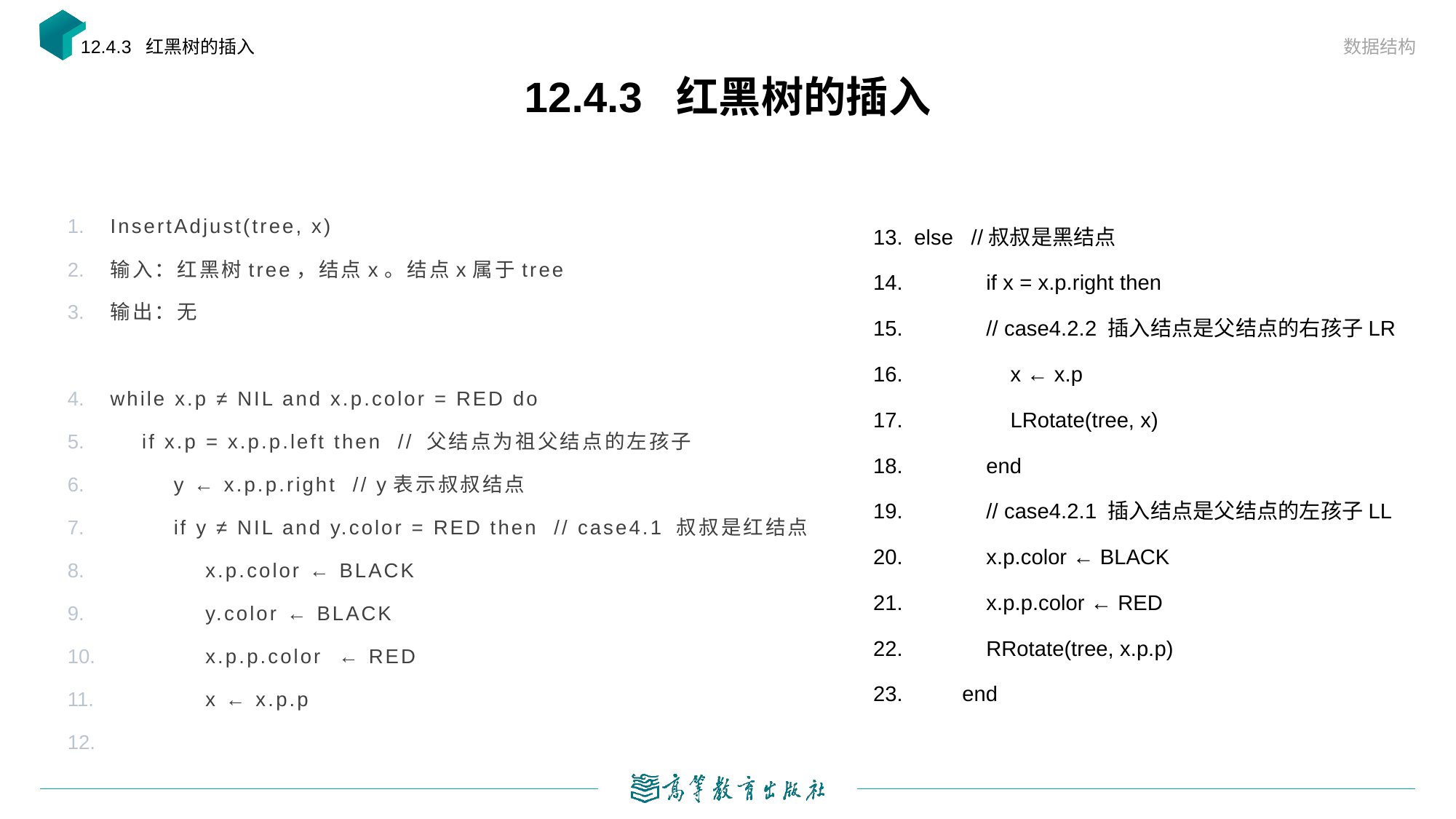

数据结构
12.4.3  红黑树的插入
# 12.4.3  红黑树的插入
InsertAdjust(tree, x)
输入：红黑树tree，结点x。结点x属于tree
输出：无

while x.p ≠ NIL and x.p.color = RED do
    if x.p = x.p.p.left then  // 父结点为祖父结点的左孩子
        y ← x.p.p.right  // y表示叔叔结点
        if y ≠ NIL and y.color = RED then  // case4.1 叔叔是红结点
            x.p.color ← BLACK
            y.color ← BLACK
            x.p.p.color  ← RED
            x ← x.p.p

else   //叔叔是黑结点
            if x = x.p.right then
            // case4.2.2 插入结点是父结点的右孩子LR
                x ← x.p
                LRotate(tree, x)
            end
            // case4.2.1 插入结点是父结点的左孩子LL
            x.p.color ← BLACK
            x.p.p.color ← RED
            RRotate(tree, x.p.p)
        end